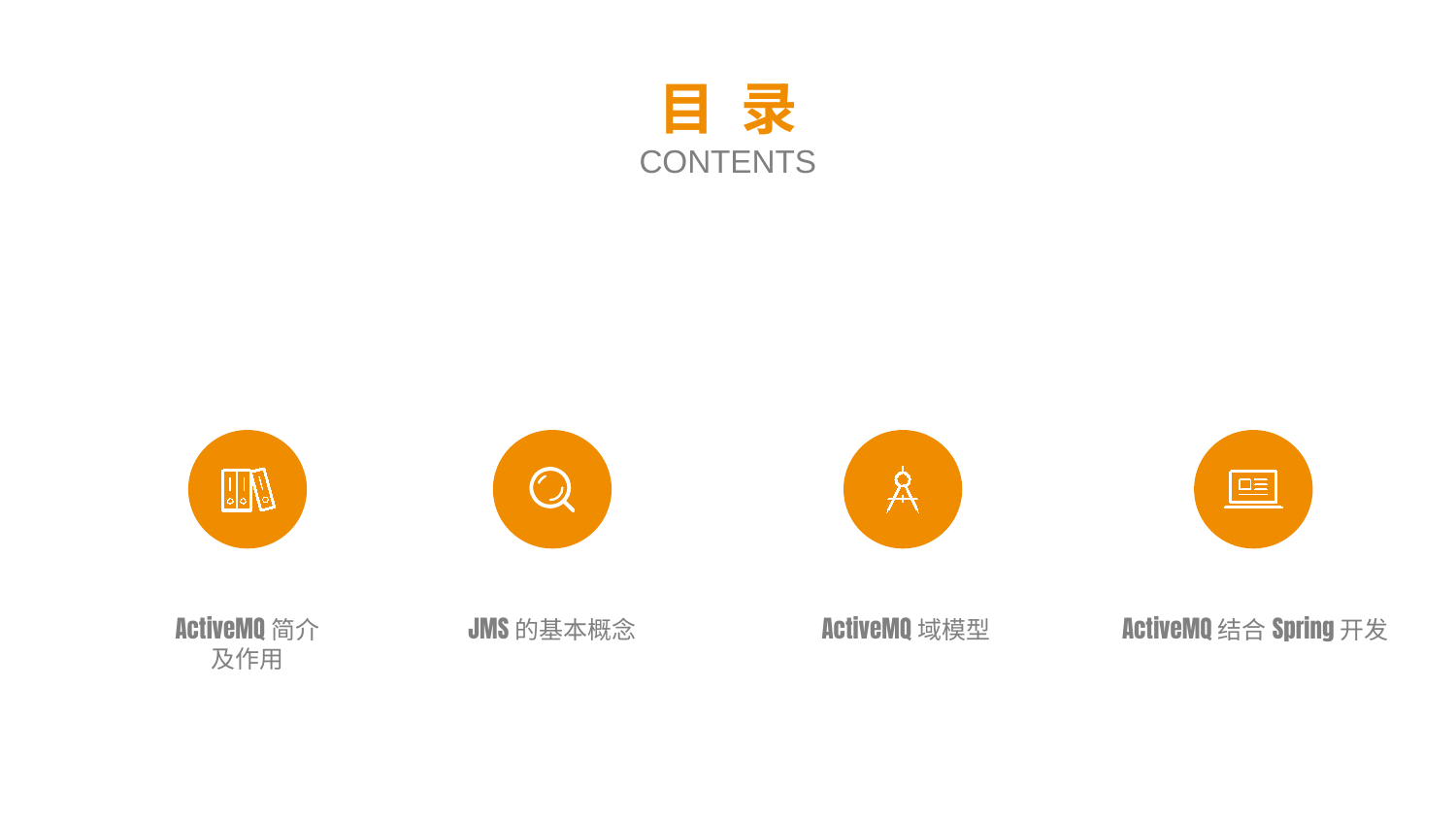

目  录
CONTENTS

ActiveMQ简介及作用
JMS的基本概念
ActiveMQ域模型
ActiveMQ结合Spring开发